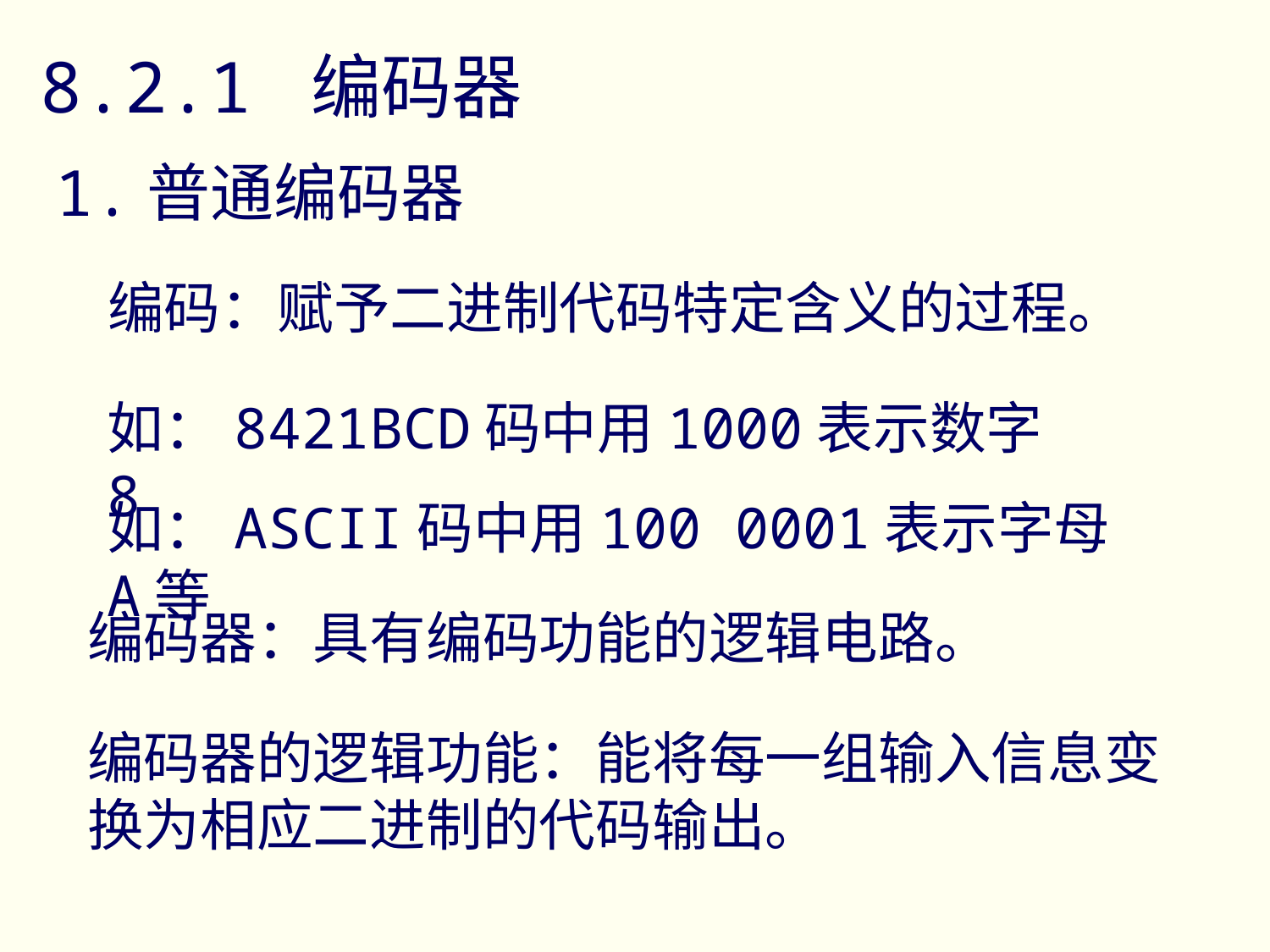

8.2.1 编码器
1.普通编码器
编码：赋予二进制代码特定含义的过程。
如：8421BCD码中用1000表示数字8
如：ASCII码中用100 0001表示字母A等

编码器：具有编码功能的逻辑电路。
编码器的逻辑功能：能将每一组输入信息变换为相应二进制的代码输出。